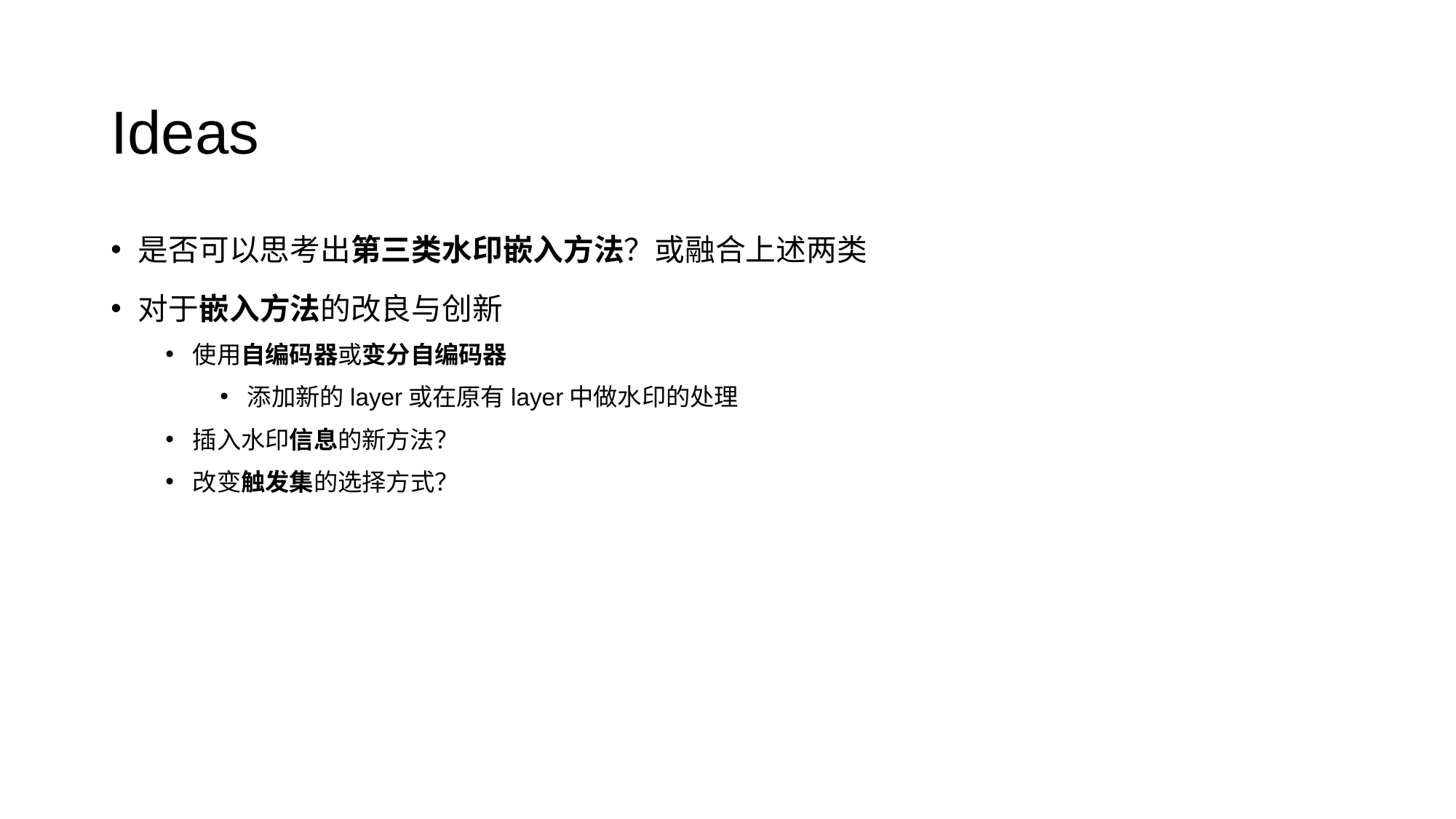

# Ideas
是否可以思考出第三类水印嵌入方法？或融合上述两类
对于嵌入方法的改良与创新
使用自编码器或变分自编码器
添加新的layer或在原有layer中做水印的处理
插入水印信息的新方法？
改变触发集的选择方式？